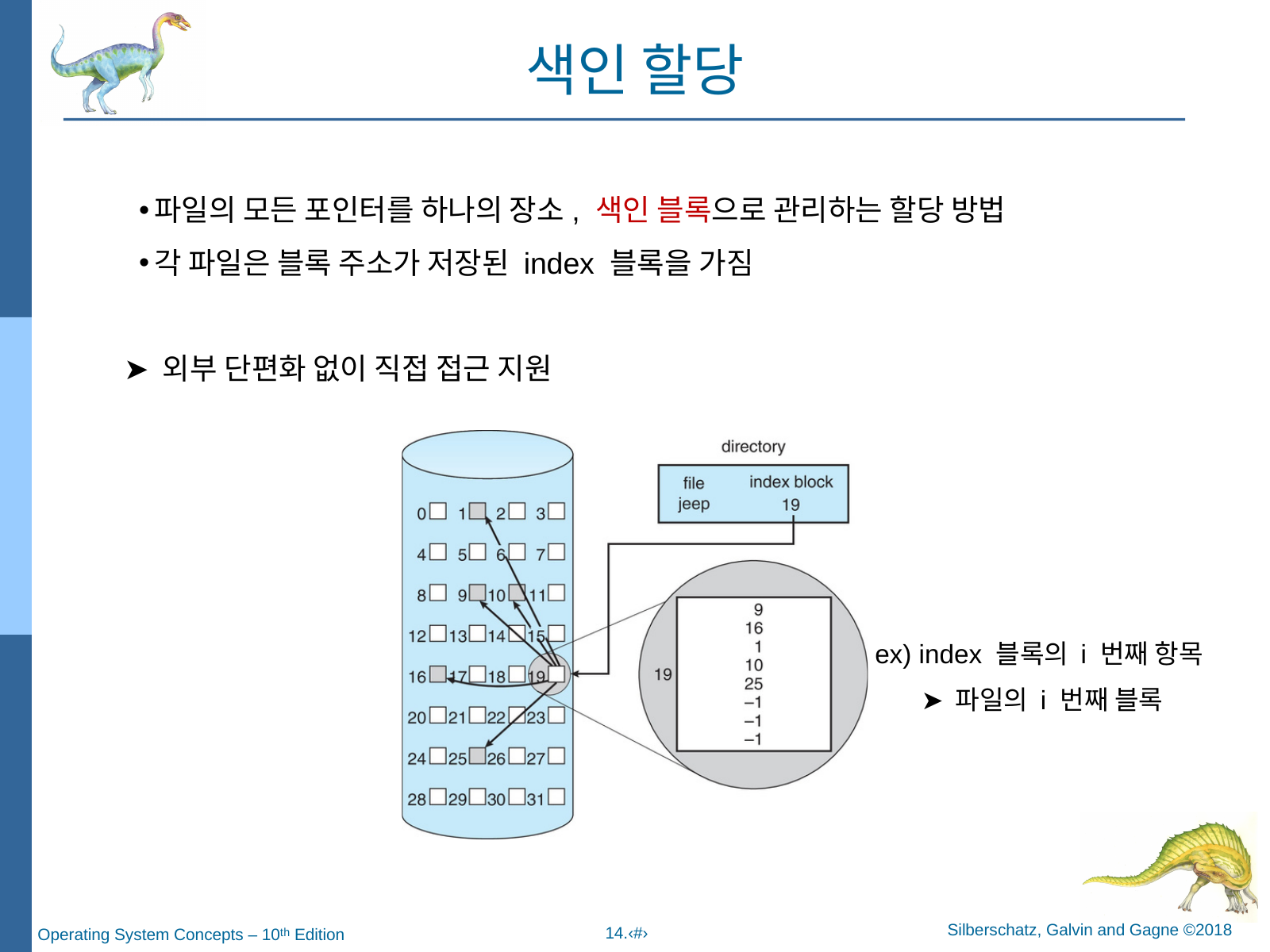

색인 할당

파일의 모든 포인터를 하나의 장소, 색인 블록으로 관리하는 할당 방법
각 파일은 블록 주소가 저장된 index 블록을 가짐

➤ 외부 단편화 없이 직접 접근 지원

ex) index 블록의 i 번째 항목
 ➤ 파일의 i 번째 블록

Silberschatz, Galvin and Gagne ©2018
14.‹#›
Operating System Concepts – 10ᵗʰ Edition